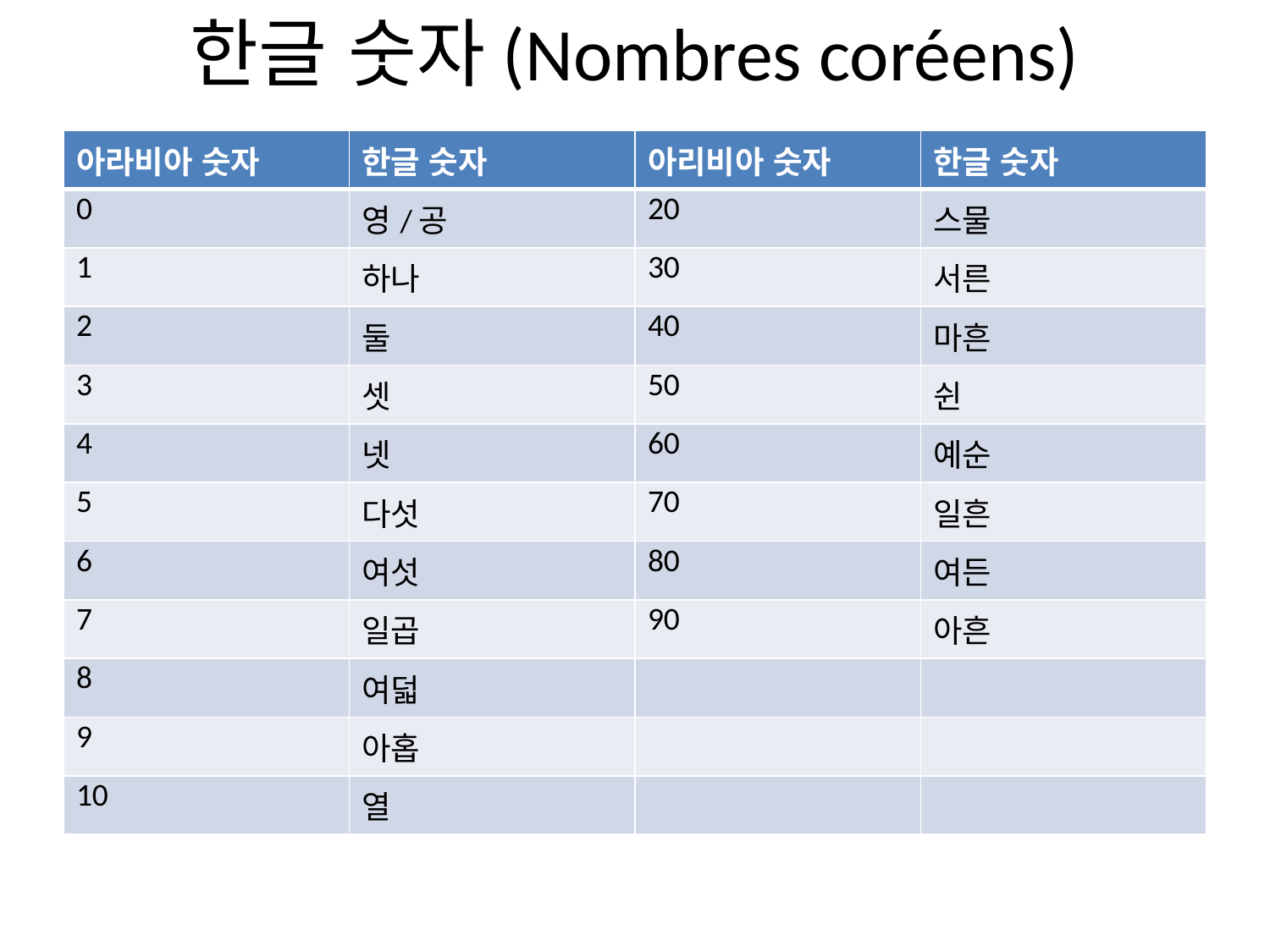

# 한글 숫자(Nombres coréens)
| 아라비아 숫자 | 한글 숫자 | 아리비아 숫자 | 한글 숫자 |
| --- | --- | --- | --- |
| 0 | 영/공 | 20 | 스물 |
| 1 | 하나 | 30 | 서른 |
| 2 | 둘 | 40 | 마흔 |
| 3 | 셋 | 50 | 쉰 |
| 4 | 넷 | 60 | 예순 |
| 5 | 다섯 | 70 | 일흔 |
| 6 | 여섯 | 80 | 여든 |
| 7 | 일곱 | 90 | 아흔 |
| 8 | 여덟 |  |  |
| 9 | 아홉 |  |  |
| 10 | 열 |  |  |